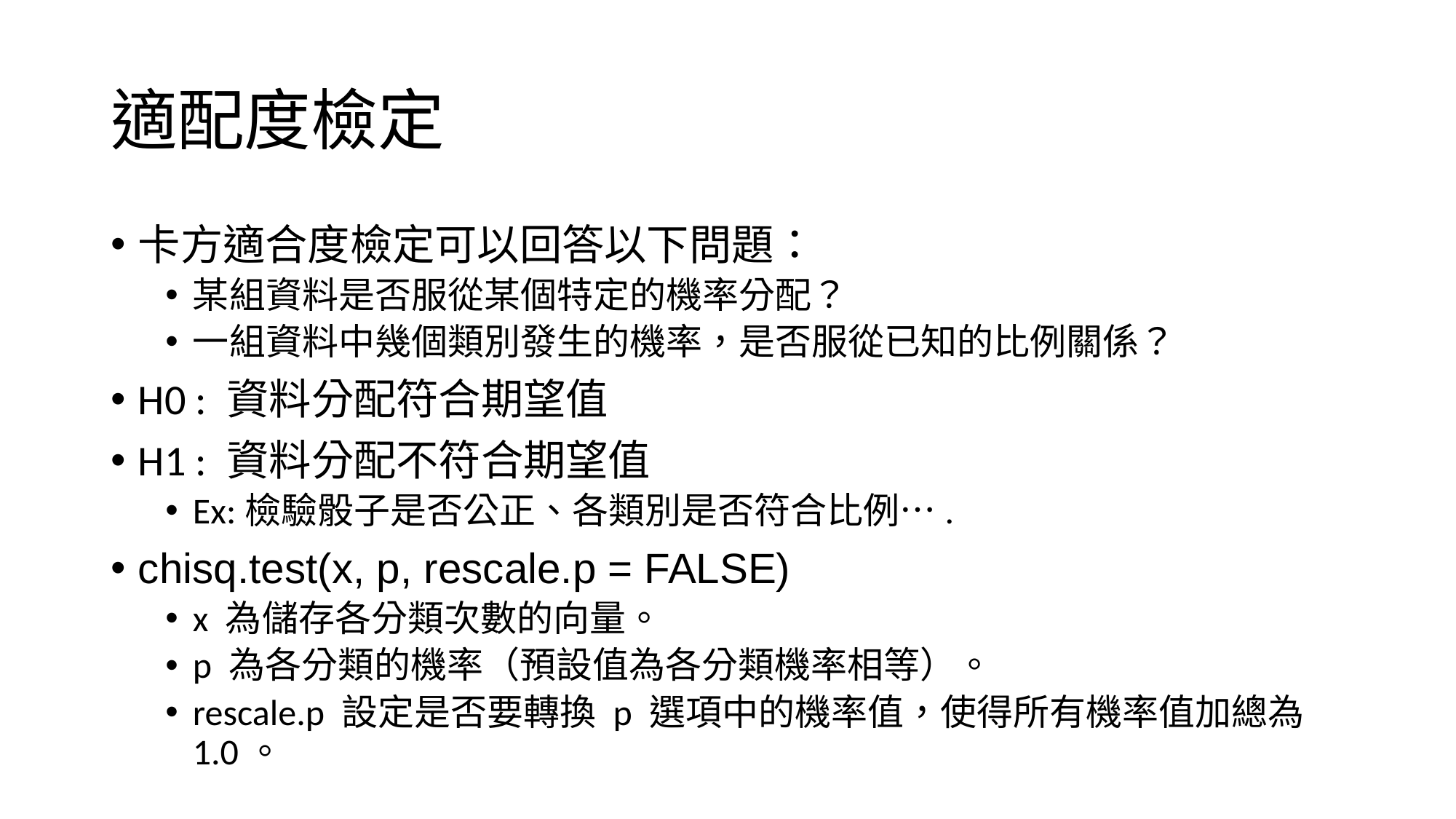

# 適配度檢定
卡方適合度檢定可以回答以下問題：
某組資料是否服從某個特定的機率分配？
一組資料中幾個類別發生的機率，是否服從已知的比例關係？
H0 : 資料分配符合期望值
H1 : 資料分配不符合期望值
Ex:檢驗骰子是否公正、各類別是否符合比例….
chisq.test(x, p, rescale.p = FALSE)
x 為儲存各分類次數的向量。
p 為各分類的機率（預設值為各分類機率相等）。
rescale.p 設定是否要轉換 p 選項中的機率值，使得所有機率值加總為 1.0。